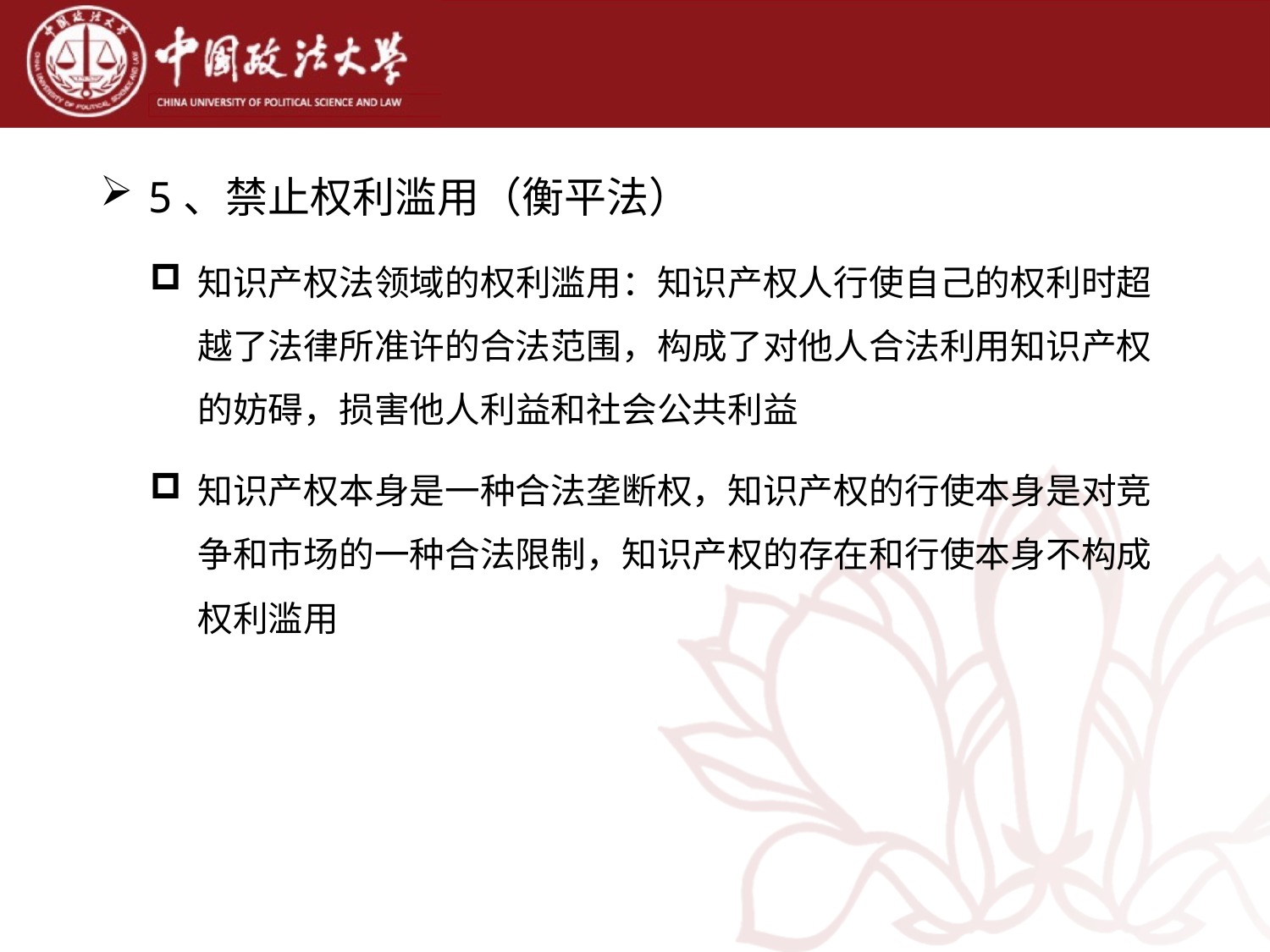

5、禁止权利滥用（衡平法）
知识产权法领域的权利滥用：知识产权人行使自己的权利时超越了法律所准许的合法范围，构成了对他人合法利用知识产权的妨碍，损害他人利益和社会公共利益
知识产权本身是一种合法垄断权，知识产权的行使本身是对竞争和市场的一种合法限制，知识产权的存在和行使本身不构成权利滥用